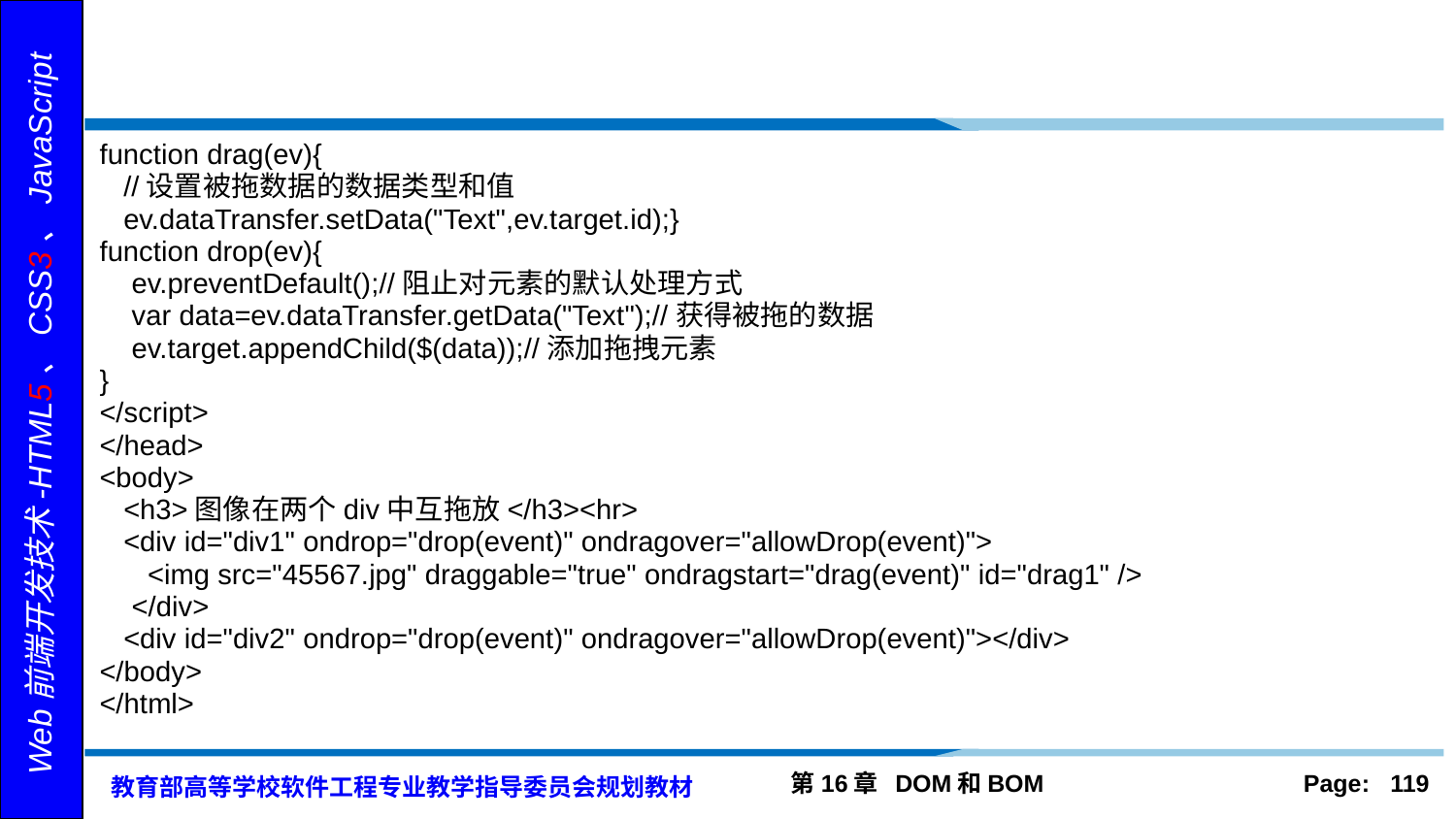

#
function drag(ev){
   //设置被拖数据的数据类型和值
   ev.dataTransfer.setData("Text",ev.target.id);}
function drop(ev){
    ev.preventDefault();//阻止对元素的默认处理方式
    var data=ev.dataTransfer.getData("Text");//获得被拖的数据
    ev.target.appendChild($(data));//添加拖拽元素
}
</script>
</head>
<body>
   <h3>图像在两个div中互拖放</h3><hr>
   <div id="div1" ondrop="drop(event)" ondragover="allowDrop(event)">
      <img src="45567.jpg" draggable="true" ondragstart="drag(event)" id="drag1" />
    </div>
   <div id="div2" ondrop="drop(event)" ondragover="allowDrop(event)"></div>
</body>
</html>